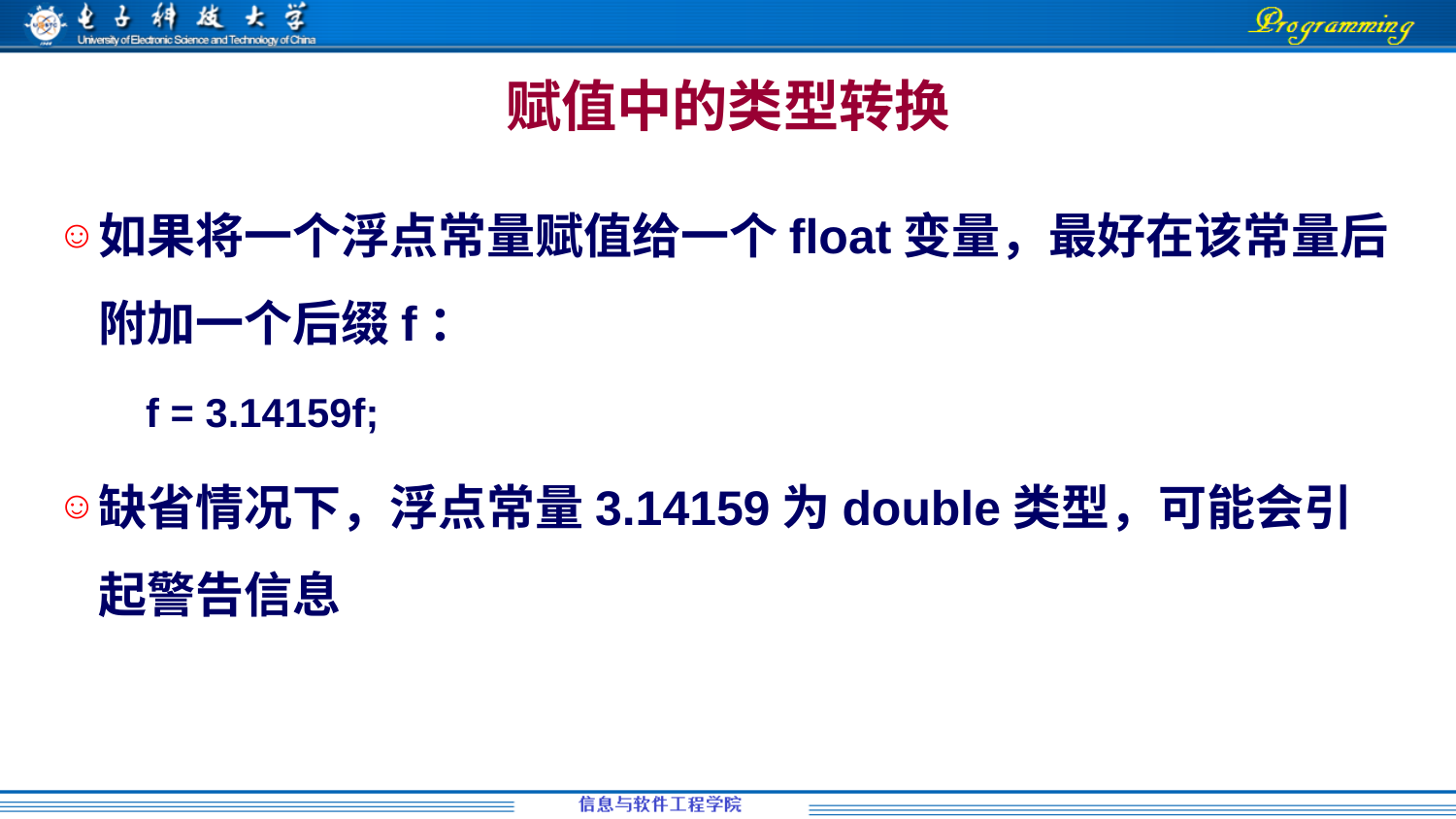

# 赋值中的类型转换
如果将一个浮点常量赋值给一个float变量，最好在该常量后附加一个后缀f：
	f = 3.14159f;
缺省情况下，浮点常量3.14159为double类型，可能会引起警告信息